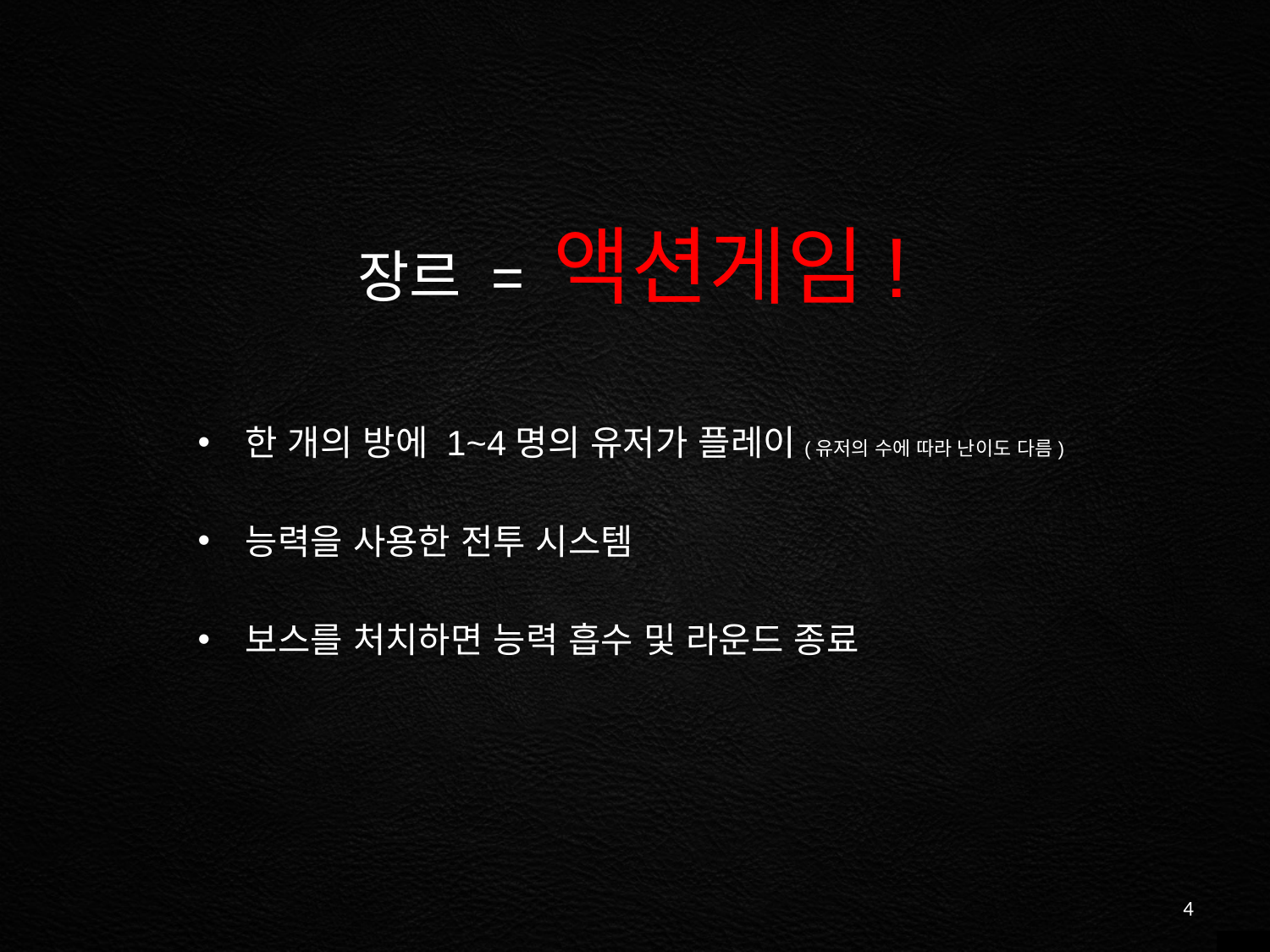

장르 = 액션게임!

한 개의 방에 1~4명의 유저가 플레이(유저의 수에 따라 난이도 다름)

능력을 사용한 전투 시스템

보스를 처치하면 능력 흡수 및 라운드 종료
4